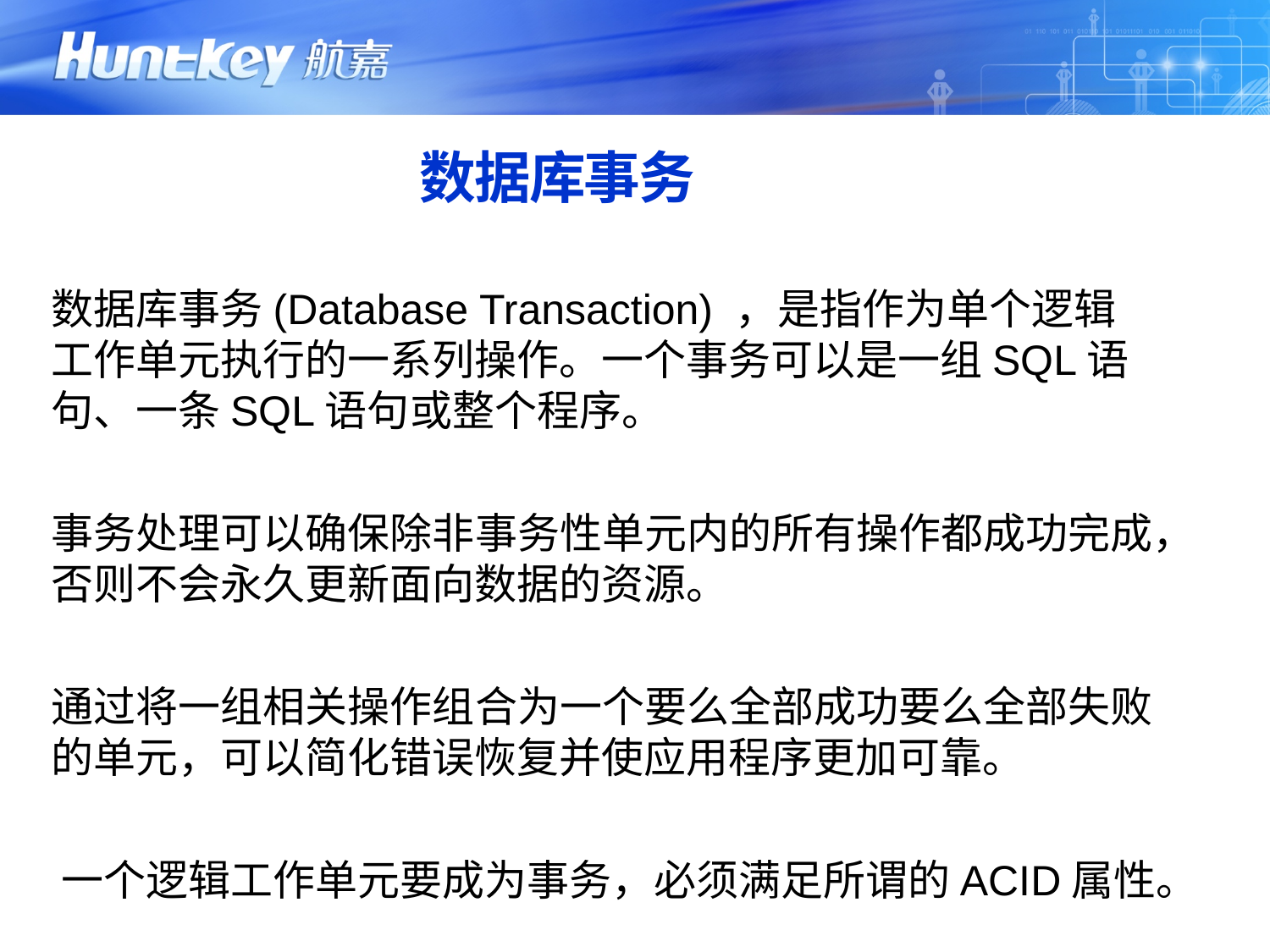

# 数据库事务
   数据库事务(Database Transaction) ，是指作为单个逻辑工作单元执行的一系列操作。一个事务可以是一组SQL语句、一条SQL语句或整个程序。

   事务处理可以确保除非事务性单元内的所有操作都成功完成，否则不会永久更新面向数据的资源。

   通过将一组相关操作组合为一个要么全部成功要么全部失败的单元，可以简化错误恢复并使应用程序更加可靠。

    一个逻辑工作单元要成为事务，必须满足所谓的ACID属性。